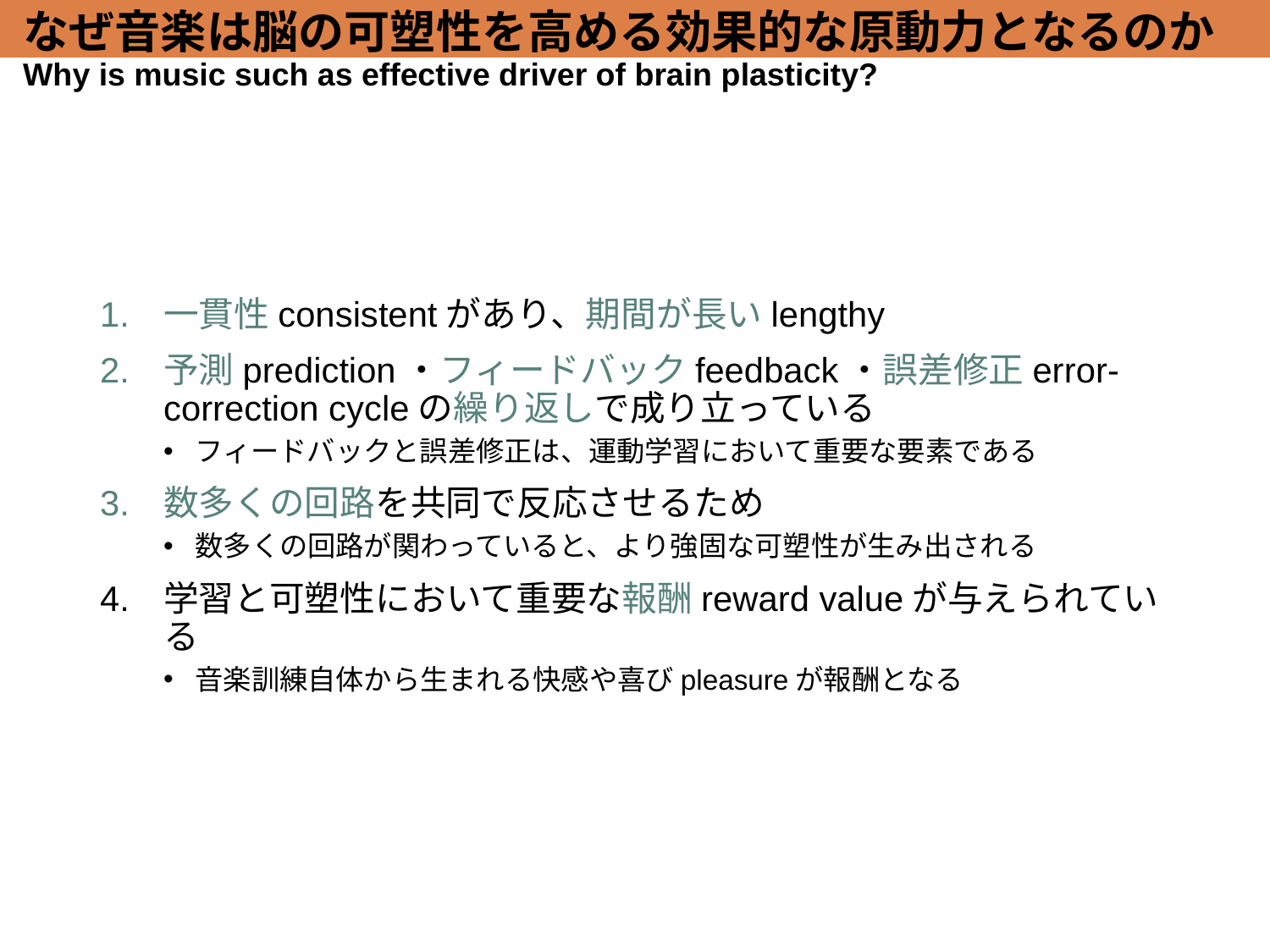

# なぜ音楽は脳の可塑性を高める効果的な原動力となるのか Why is music such as effective driver of brain plasticity?
一貫性consistentがあり、期間が長いlengthy
予測prediction・フィードバックfeedback・誤差修正error-correction cycleの繰り返しで成り立っている
フィードバックと誤差修正は、運動学習において重要な要素である
数多くの回路を共同で反応させるため
数多くの回路が関わっていると、より強固な可塑性が生み出される
学習と可塑性において重要な報酬reward valueが与えられている
音楽訓練自体から生まれる快感や喜びpleasureが報酬となる